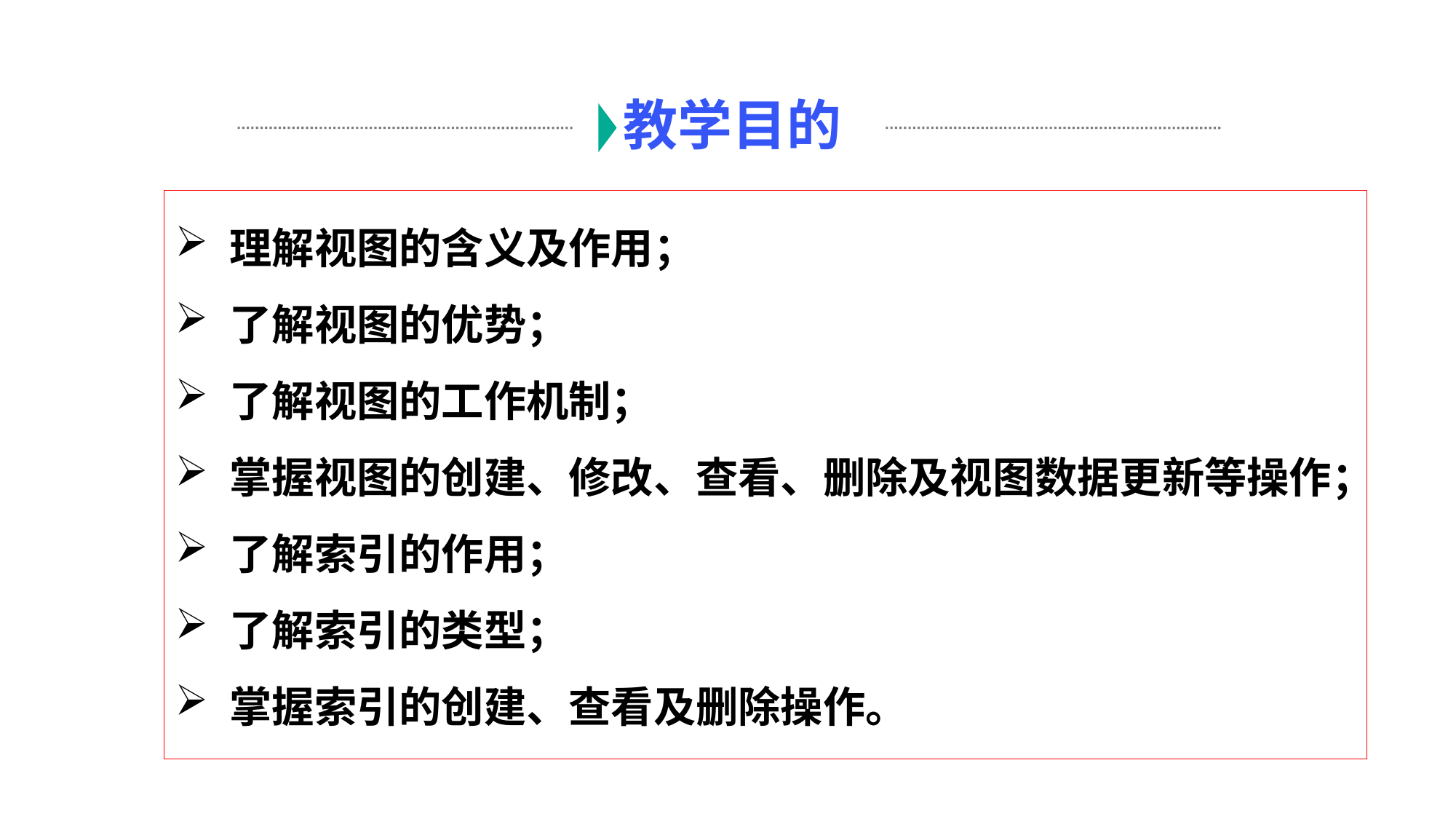

教学目的

理解视图的含义及作用；
了解视图的优势；
了解视图的工作机制；
掌握视图的创建、修改、查看、删除及视图数据更新等操作；
了解索引的作用；
了解索引的类型；
掌握索引的创建、查看及删除操作。